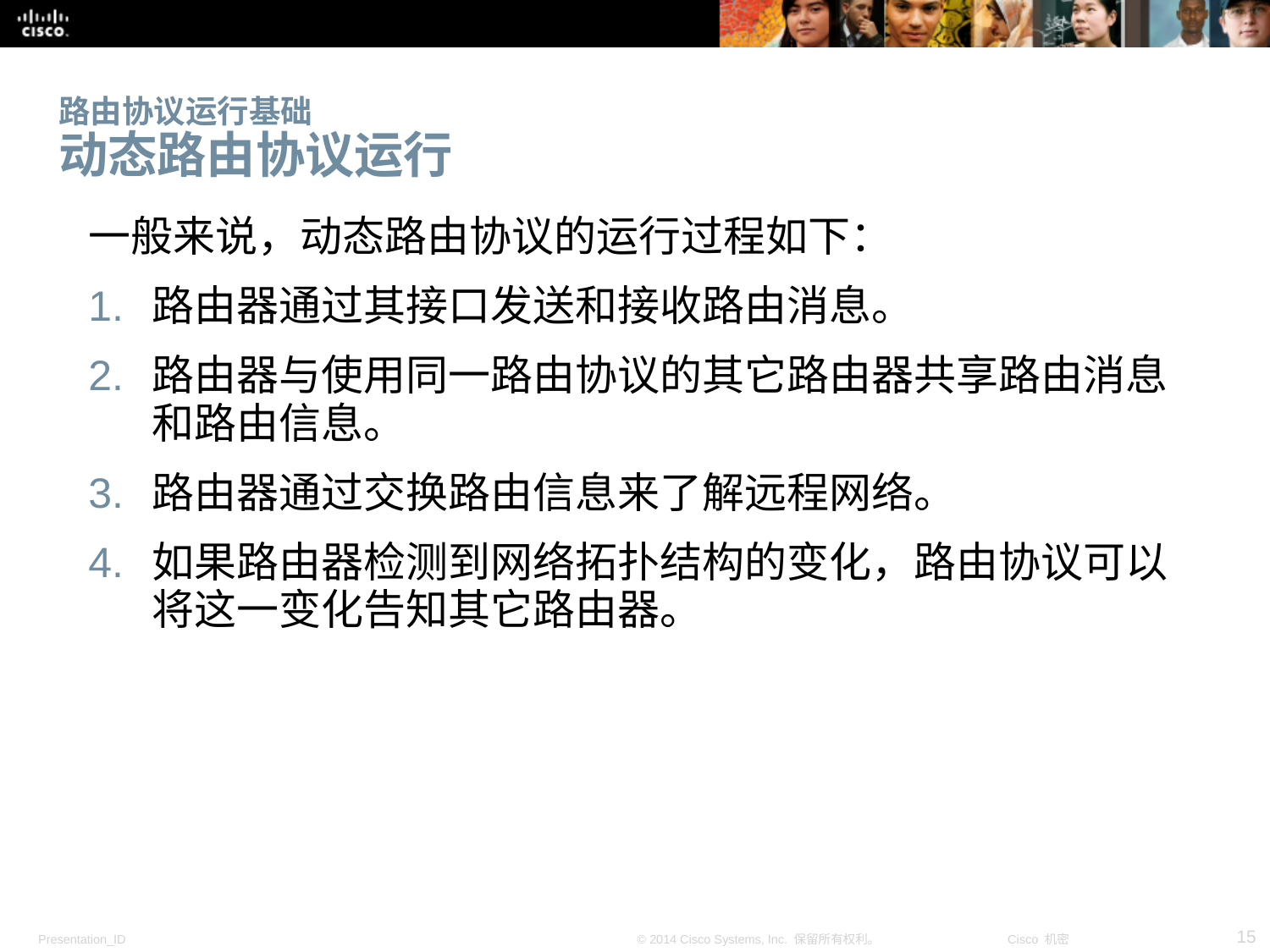

# 路由协议运行基础 动态路由协议运行
一般来说，动态路由协议的运行过程如下：
路由器通过其接口发送和接收路由消息。
路由器与使用同一路由协议的其它路由器共享路由消息和路由信息。
路由器通过交换路由信息来了解远程网络。
如果路由器检测到网络拓扑结构的变化，路由协议可以将这一变化告知其它路由器。